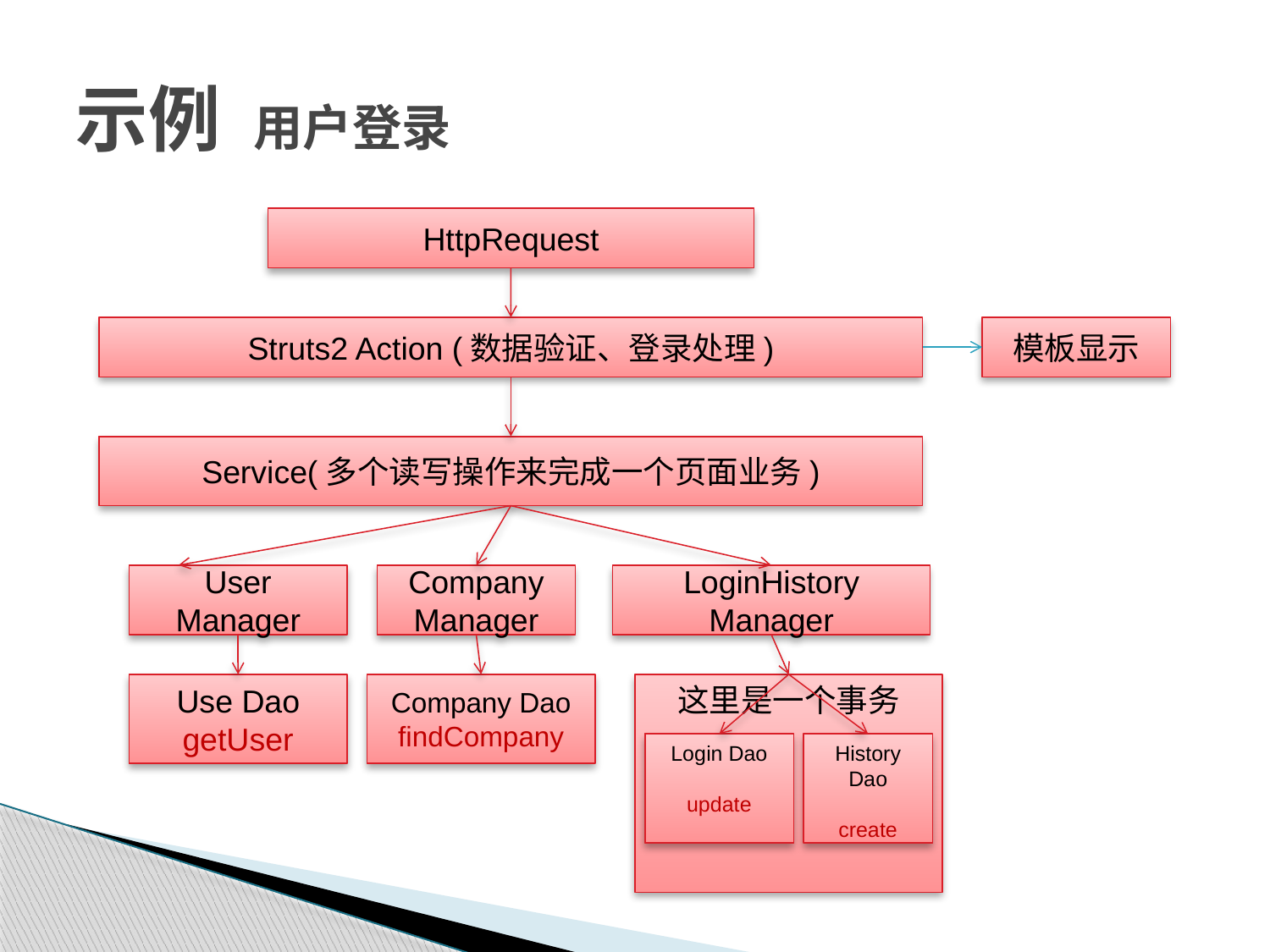

# 示例  用户登录
HttpRequest
Struts2 Action (数据验证、登录处理)
模板显示
Service(多个读写操作来完成一个页面业务)
LoginHistory
Manager
User
Manager
Company
Manager
Use Dao
getUser
Company Dao
findCompany
这里是一个事务
Login Dao

update
History Dao

create